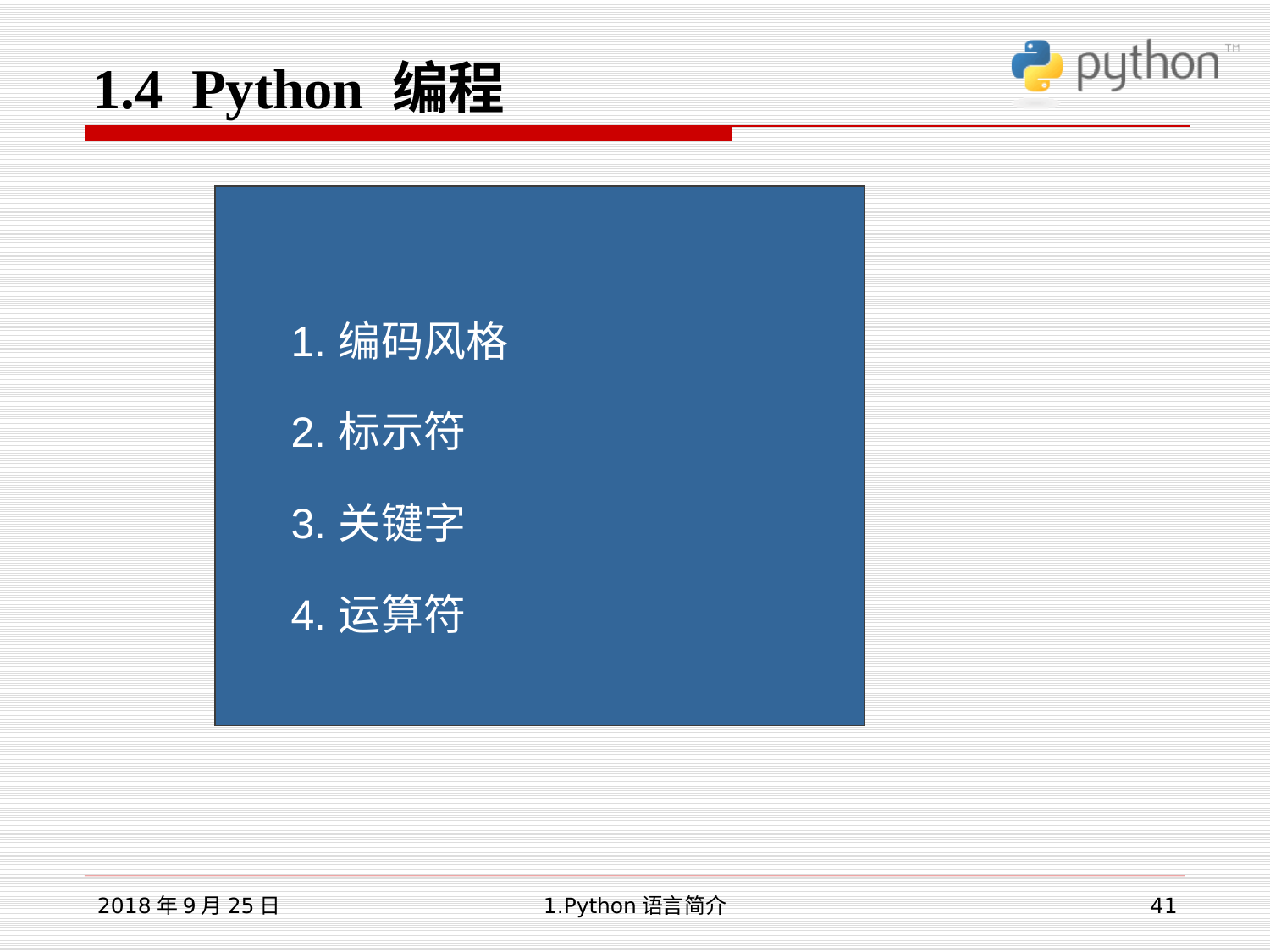

# 1.4  Python 编程

编码风格
标示符
关键字
运算符
2018年9月25日
1.Python语言简介
41